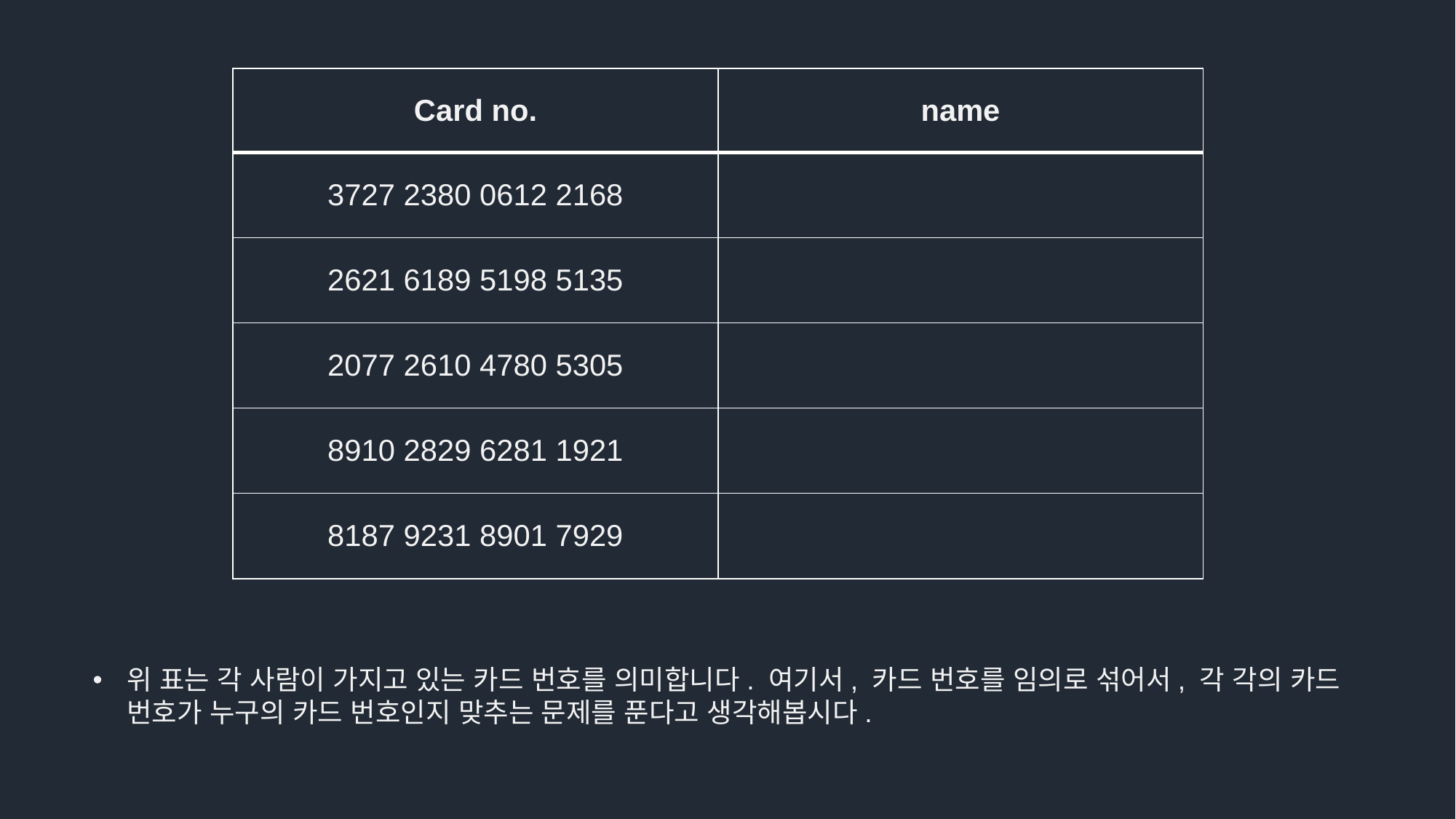

| Card no. | name |
| --- | --- |
| 3727 2380 0612 2168 |  |
| 2621 6189 5198 5135 |  |
| 2077 2610 4780 5305 |  |
| 8910 2829 6281 1921 |  |
| 8187 9231 8901 7929 |  |
위 표는 각 사람이 가지고 있는 카드 번호를 의미합니다. 여기서, 카드 번호를 임의로 섞어서, 각 각의 카드 번호가 누구의 카드 번호인지 맞추는 문제를 푼다고 생각해봅시다.